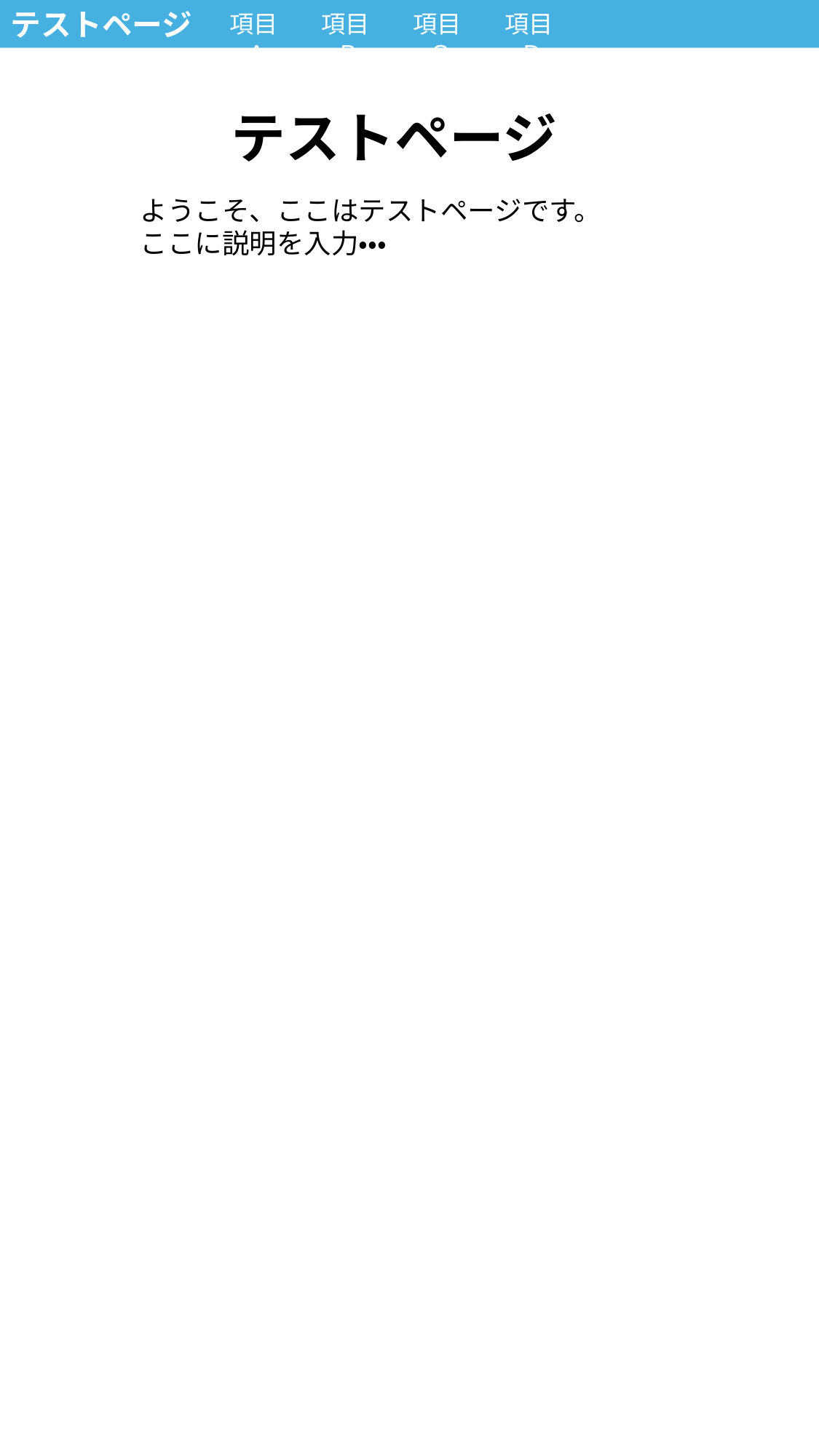

テストページ
項目A
項目B
項目C
項目D
テストページ
ようこそ、ここはテストページです。
ここに説明を入力・・・